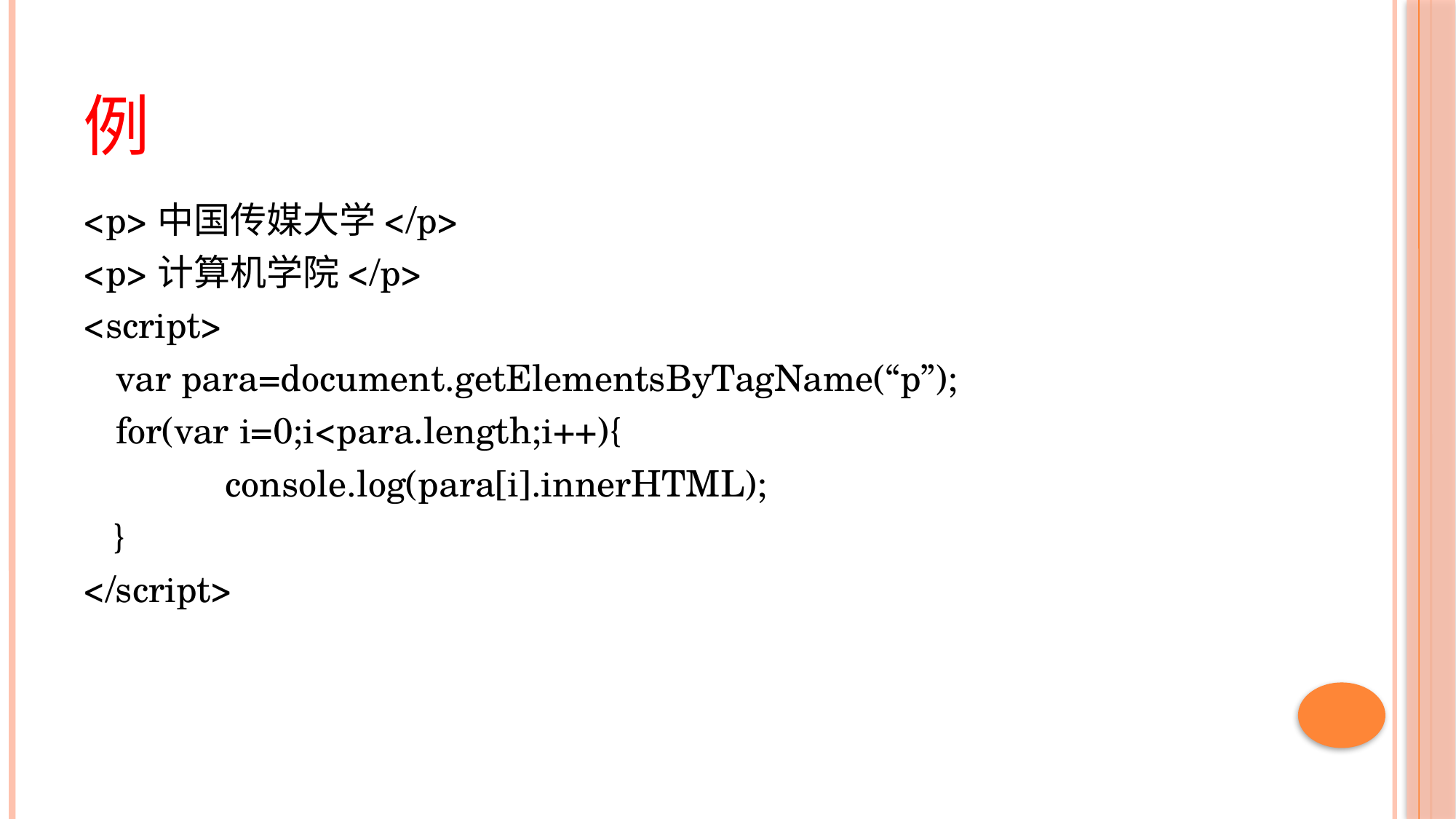

# 例
<p>中国传媒大学</p>
<p>计算机学院</p>
<script>
	var para=document.getElementsByTagName(“p”);
	for(var i=0;i<para.length;i++){
		console.log(para[i].innerHTML);
   }
</script>